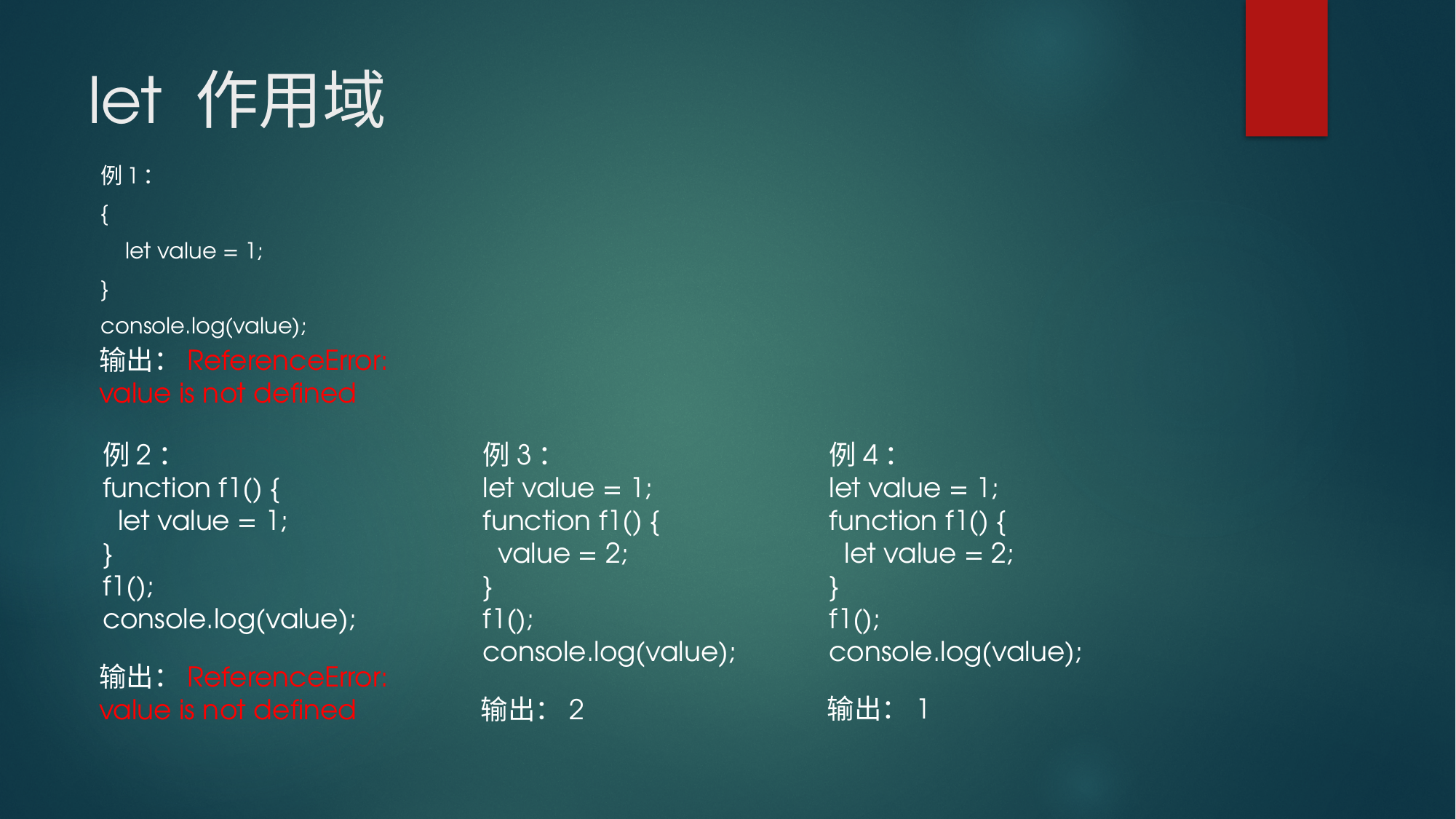

# let 作用域
例1：
{
    let value = 1;
}
console.log(value);

输出：ReferenceError: value is not defined
例2：
function f1() {
  let value = 1;
}
f1();
console.log(value);

例3：
let value = 1;
function f1() {
  value = 2;
}
f1();
console.log(value);

例4：
let value = 1;
function f1() {
  let value = 2;
}
f1();
console.log(value);

输出：ReferenceError: value is not defined
输出：1
输出：2